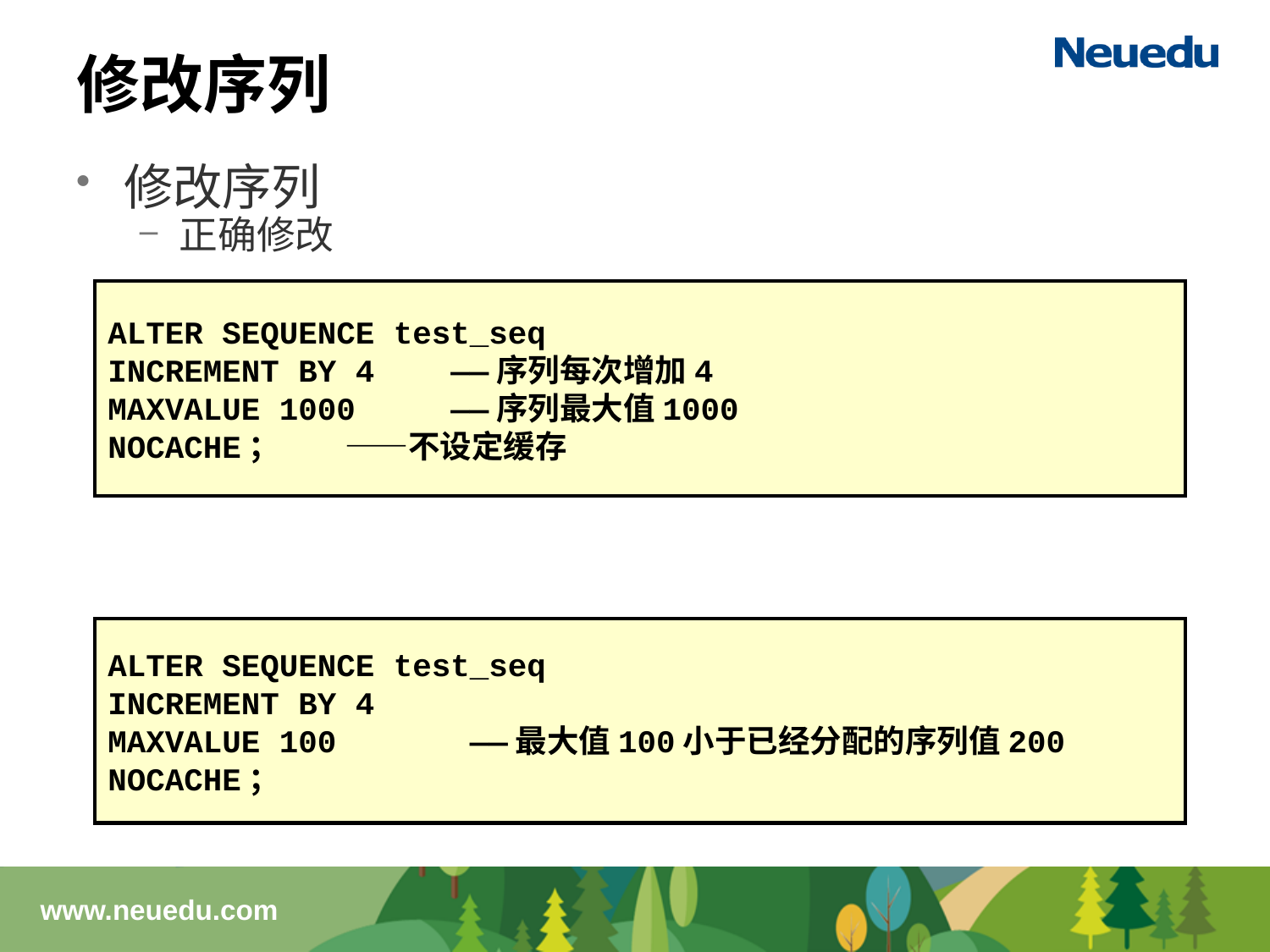

# 修改序列
修改序列
正确修改

错误修改
ALTER SEQUENCE test_seq
INCREMENT BY 4    ——序列每次增加4
MAXVALUE 1000     ——序列最大值1000
NOCACHE；         ——不设定缓存
ALTER SEQUENCE test_seq
INCREMENT BY 4
MAXVALUE 100       ——最大值100小于已经分配的序列值200
NOCACHE；